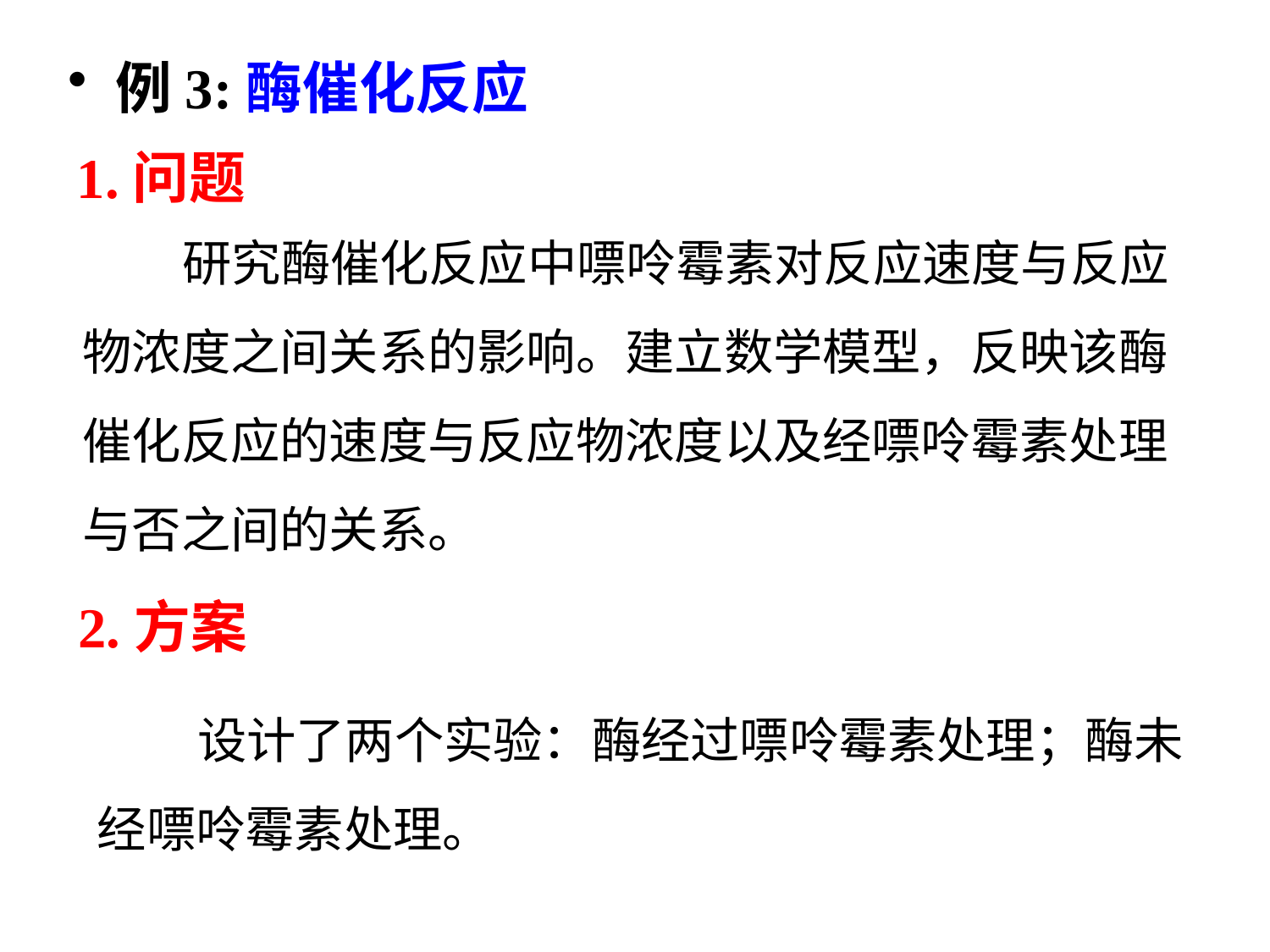

例3:酶催化反应
1.问题
        研究酶催化反应中嘌呤霉素对反应速度与反应物浓度之间关系的影响。建立数学模型，反映该酶催化反应的速度与反应物浓度以及经嘌呤霉素处理与否之间的关系。
2.方案
        设计了两个实验：酶经过嘌呤霉素处理；酶未经嘌呤霉素处理。